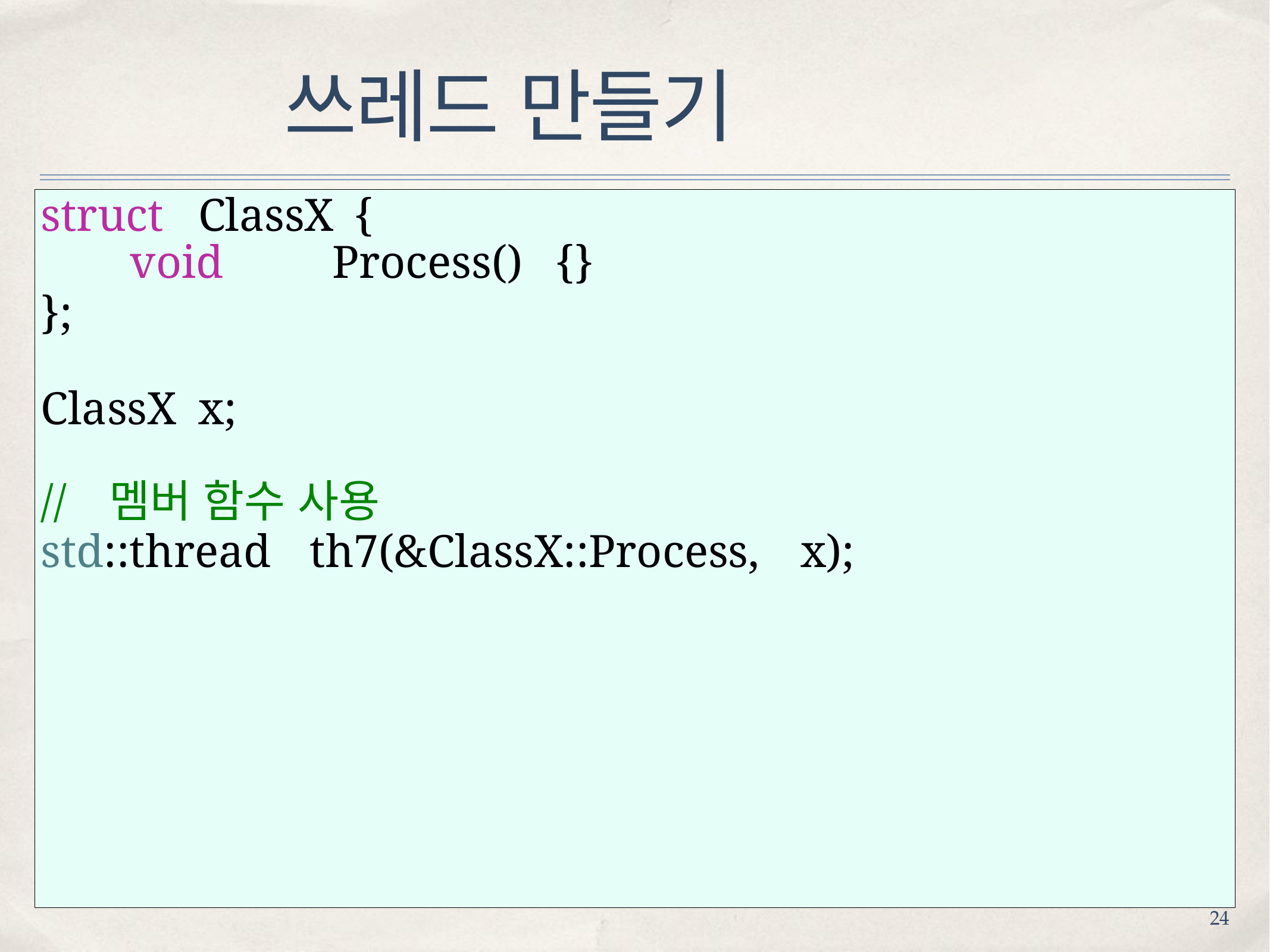

# 쓰레드 만들기

struct	ClassX	{
void	Process()	{}
};

ClassX	x;

//	멤버 함수 사용
std::thread	th7(&ClassX::Process,	x);
24